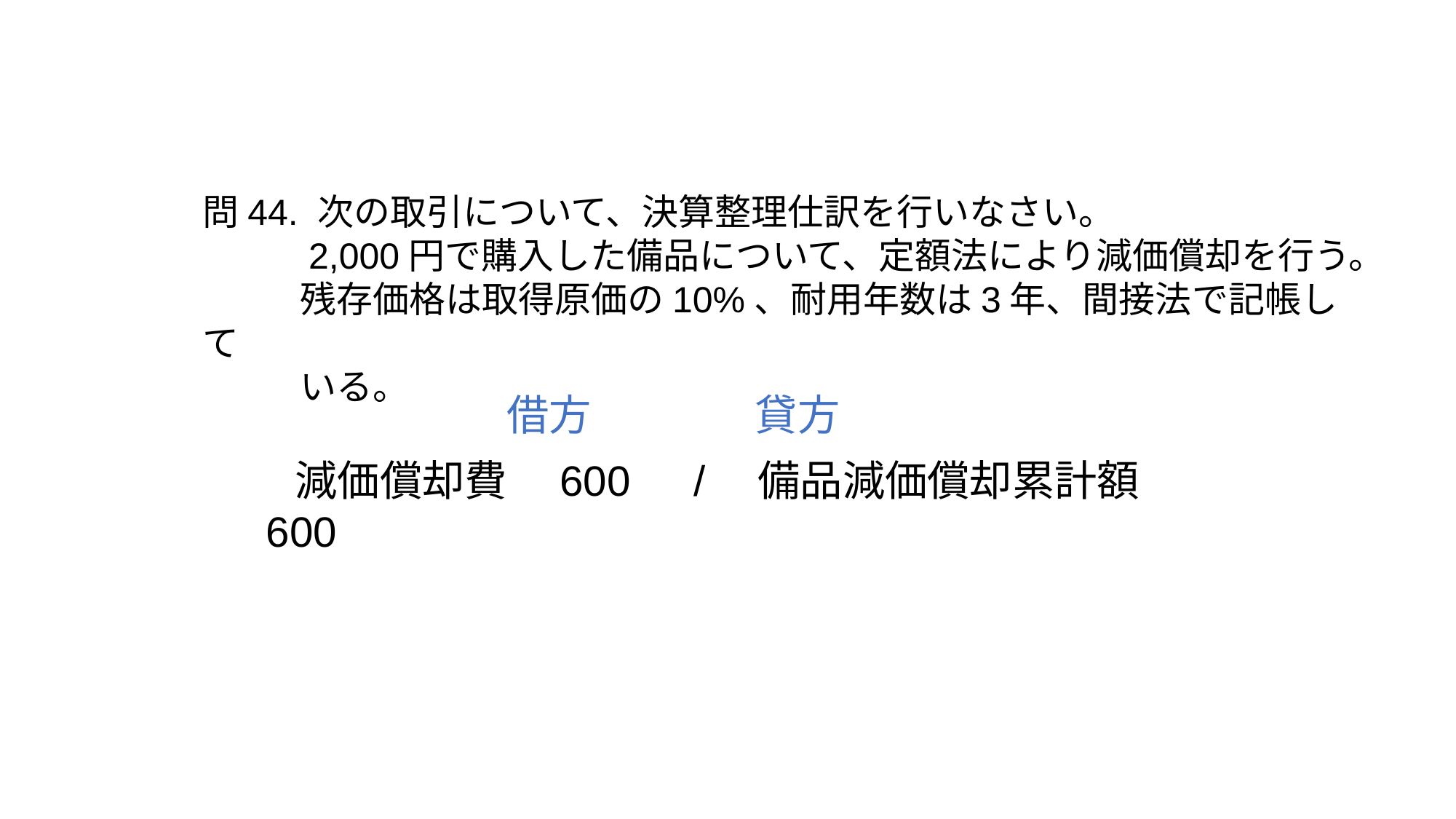

問44. 次の取引について、決算整理仕訳を行いなさい。
　　   2,000円で購入した備品について、定額法により減価償却を行う。
　　   残存価格は取得原価の10%、耐用年数は3年、間接法で記帳して
　　   いる。
借方
貸方
  減価償却費　600　/　備品減価償却累計額　600